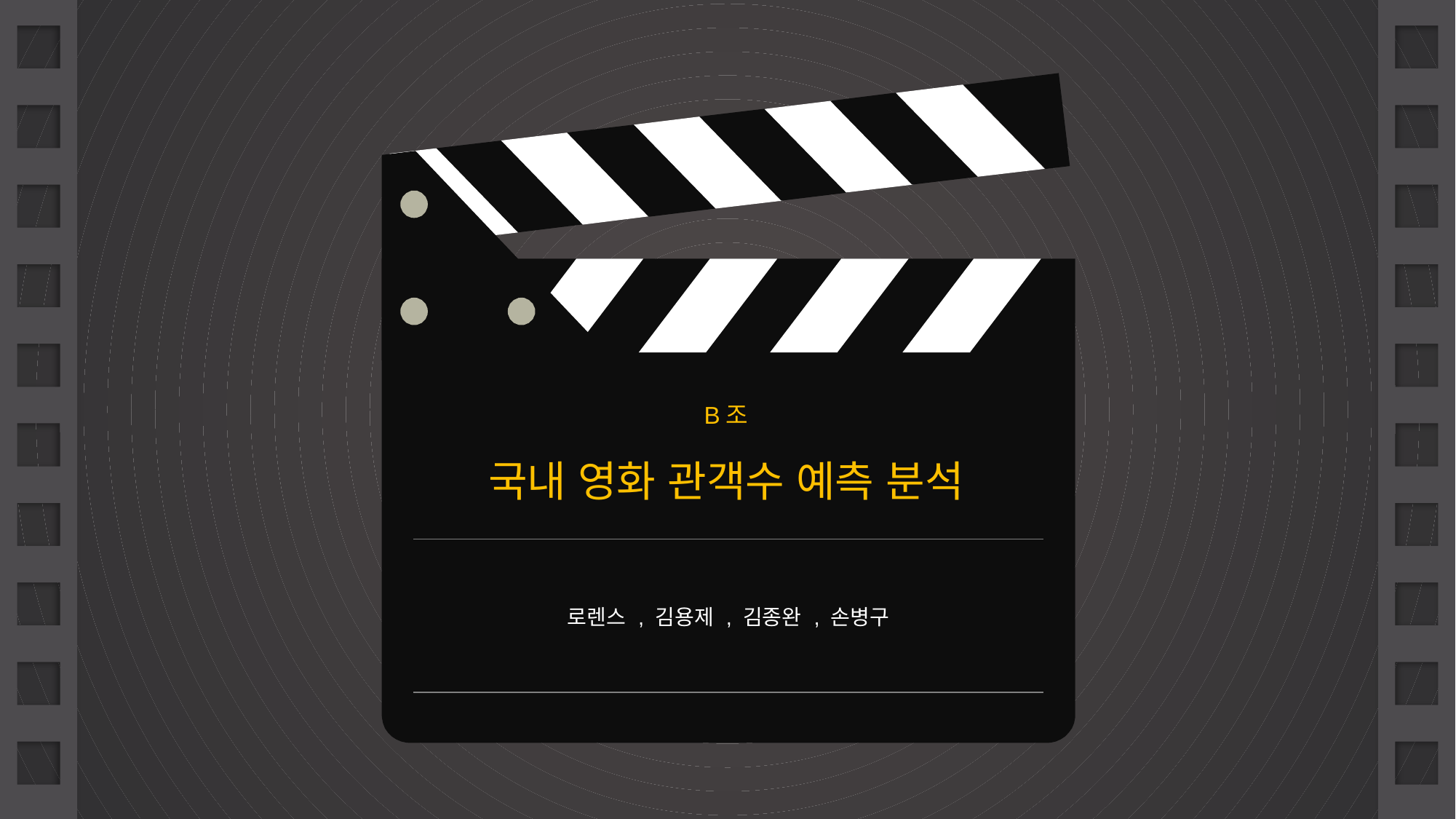

B조
국내 영화 관객수 예측 분석
| 로렌스 , 김용제 , 김종완 , 손병구 |
| --- |